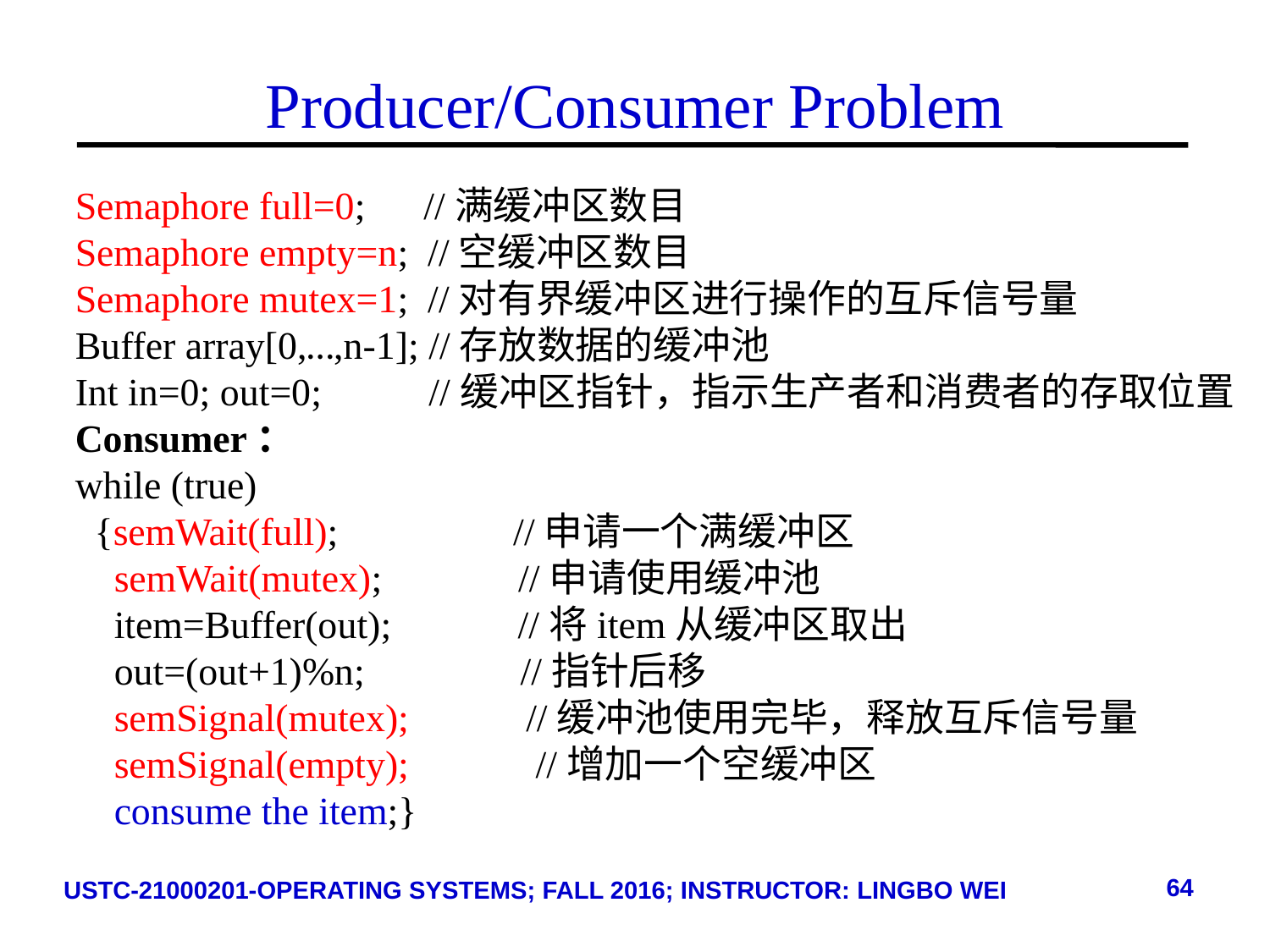

# Producer/Consumer Problem
Semaphore full=0;      //满缓冲区数目
Semaphore empty=n;  //空缓冲区数目
Semaphore mutex=1;  //对有界缓冲区进行操作的互斥信号量
Buffer array[0,…,n-1]; //存放数据的缓冲池
Int in=0; out=0;           //缓冲区指针，指示生产者和消费者的存取位置
Consumer：
while (true)
  {semWait(full);                  //申请一个满缓冲区
    semWait(mutex);              //申请使用缓冲池
    item=Buffer(out);             //将item从缓冲区取出
    out=(out+1)%n;                //指针后移
    semSignal(mutex);            //缓冲池使用完毕，释放互斥信号量
    semSignal(empty);             //增加一个空缓冲区
    consume the item;}
64
USTC-21000201-OPERATING SYSTEMS; FALL 2016; INSTRUCTOR: LINGBO WEI